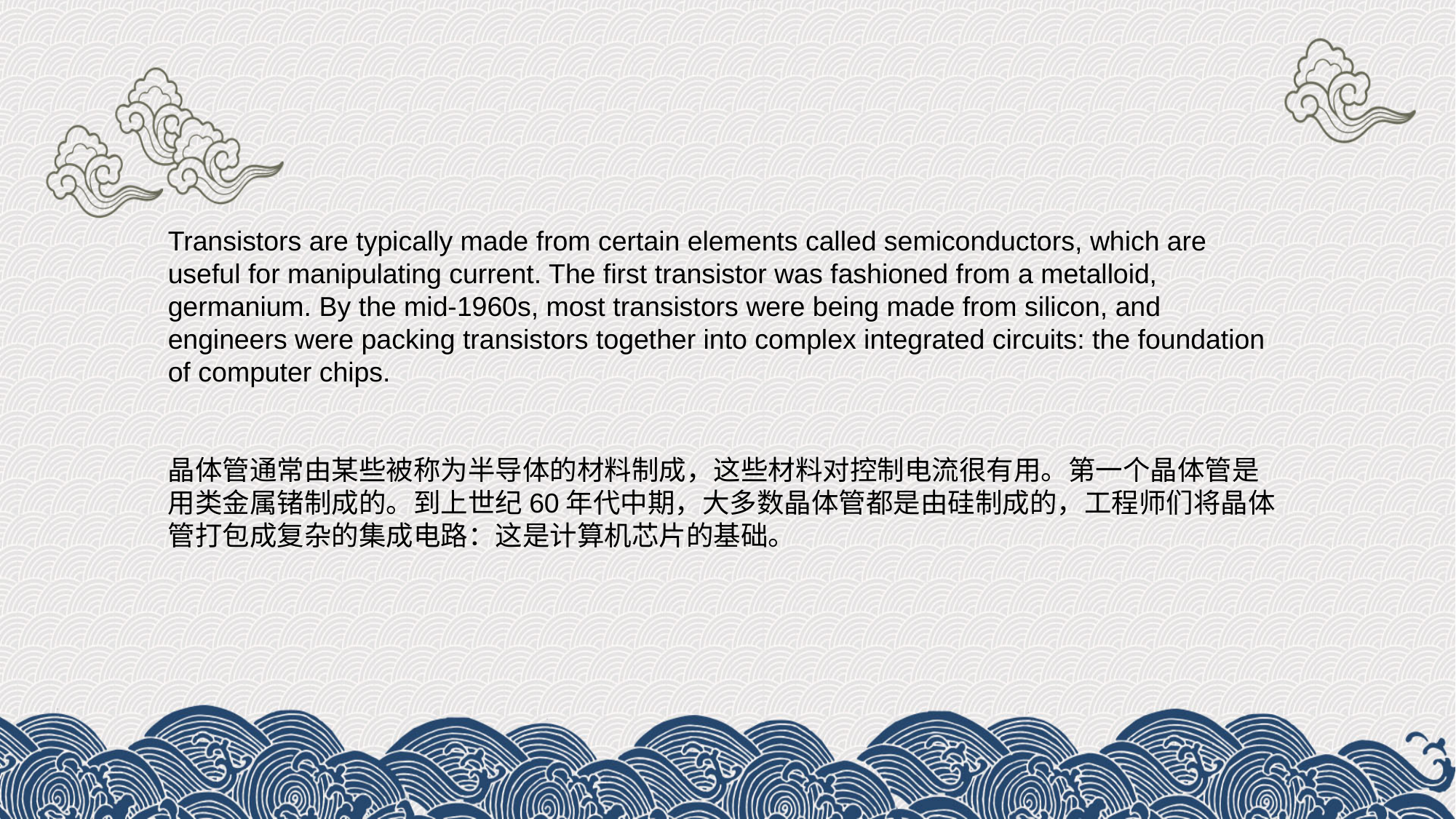

Transistors are typically made from certain elements called semiconductors, which are useful for manipulating current. The first transistor was fashioned from a metalloid, germanium. By the mid-1960s, most transistors were being made from silicon, and engineers were packing transistors together into complex integrated circuits: the foundation of computer chips.

晶体管通常由某些被称为半导体的材料制成，这些材料对控制电流很有用。第一个晶体管是用类金属锗制成的。到上世纪60年代中期，大多数晶体管都是由硅制成的，工程师们将晶体管打包成复杂的集成电路：这是计算机芯片的基础。